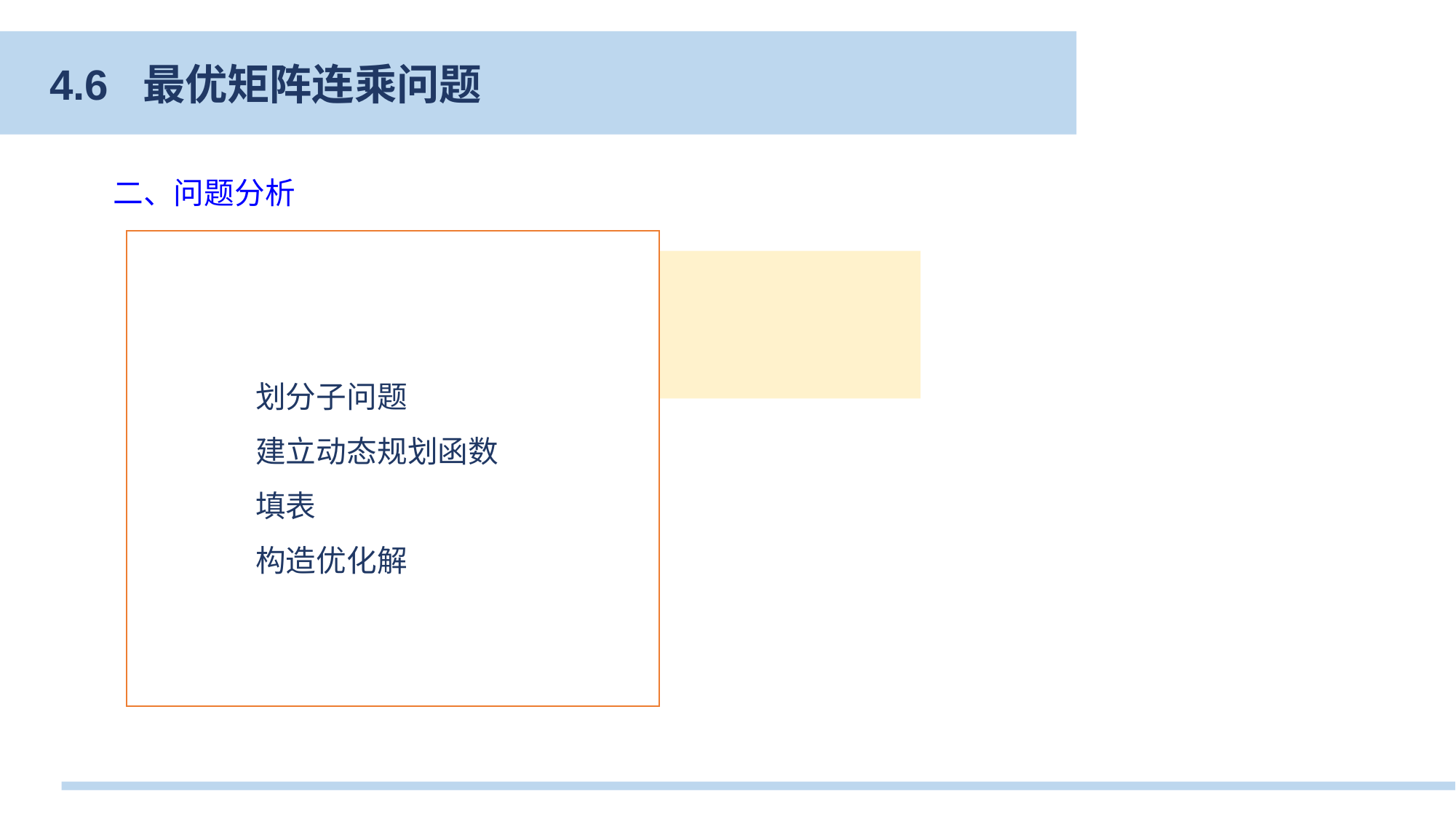

4.6  最优矩阵连乘问题
二、问题分析
Dynamic Programming算法
划分子问题
建立动态规划函数
填表
构造优化解